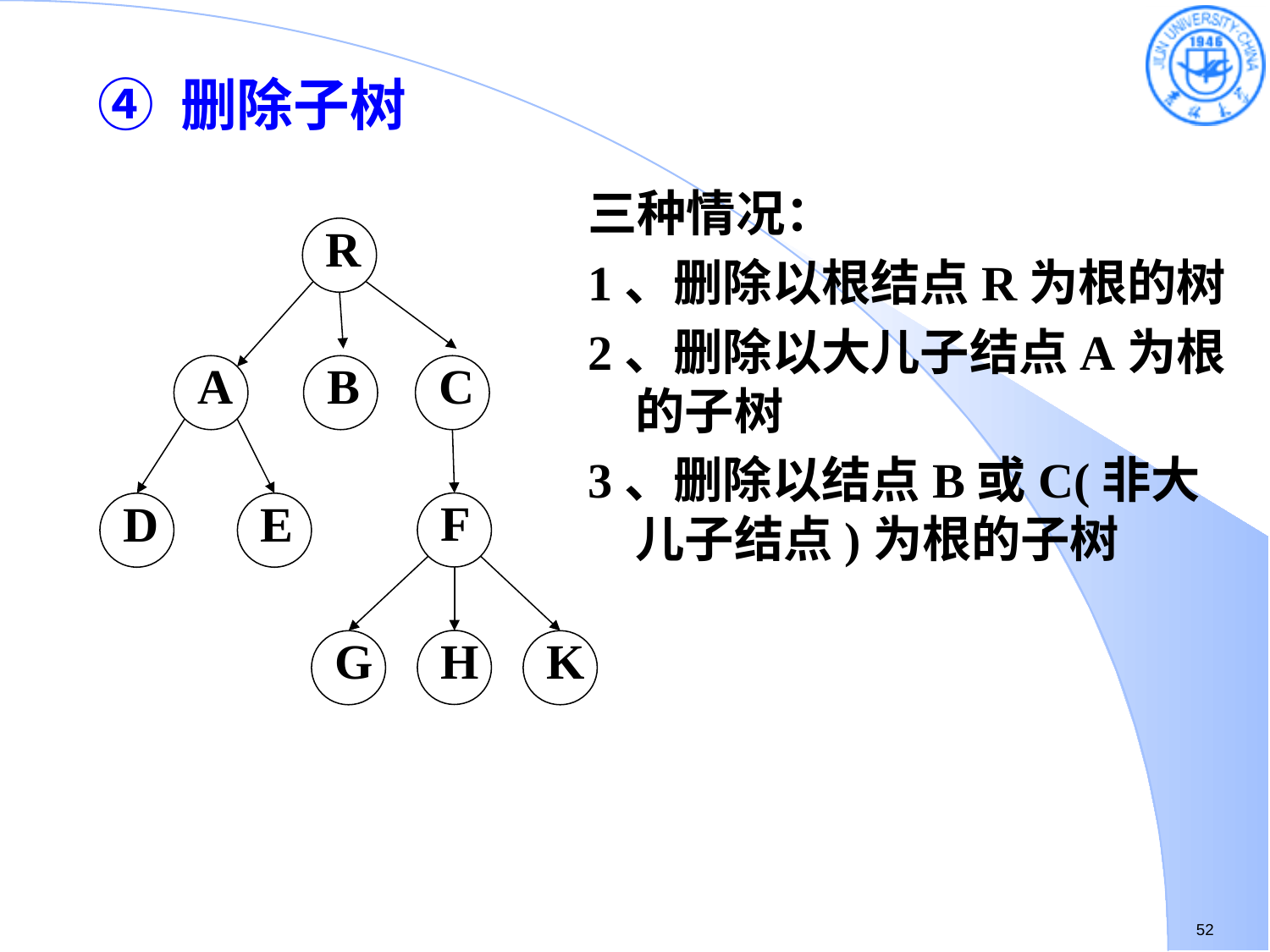

# ④ 删除子树
三种情况：
1、删除以根结点R为根的树
2、删除以大儿子结点A为根的子树
3、删除以结点B或C(非大儿子结点)为根的子树
R

A
B

C

F
D
E

H
G
K